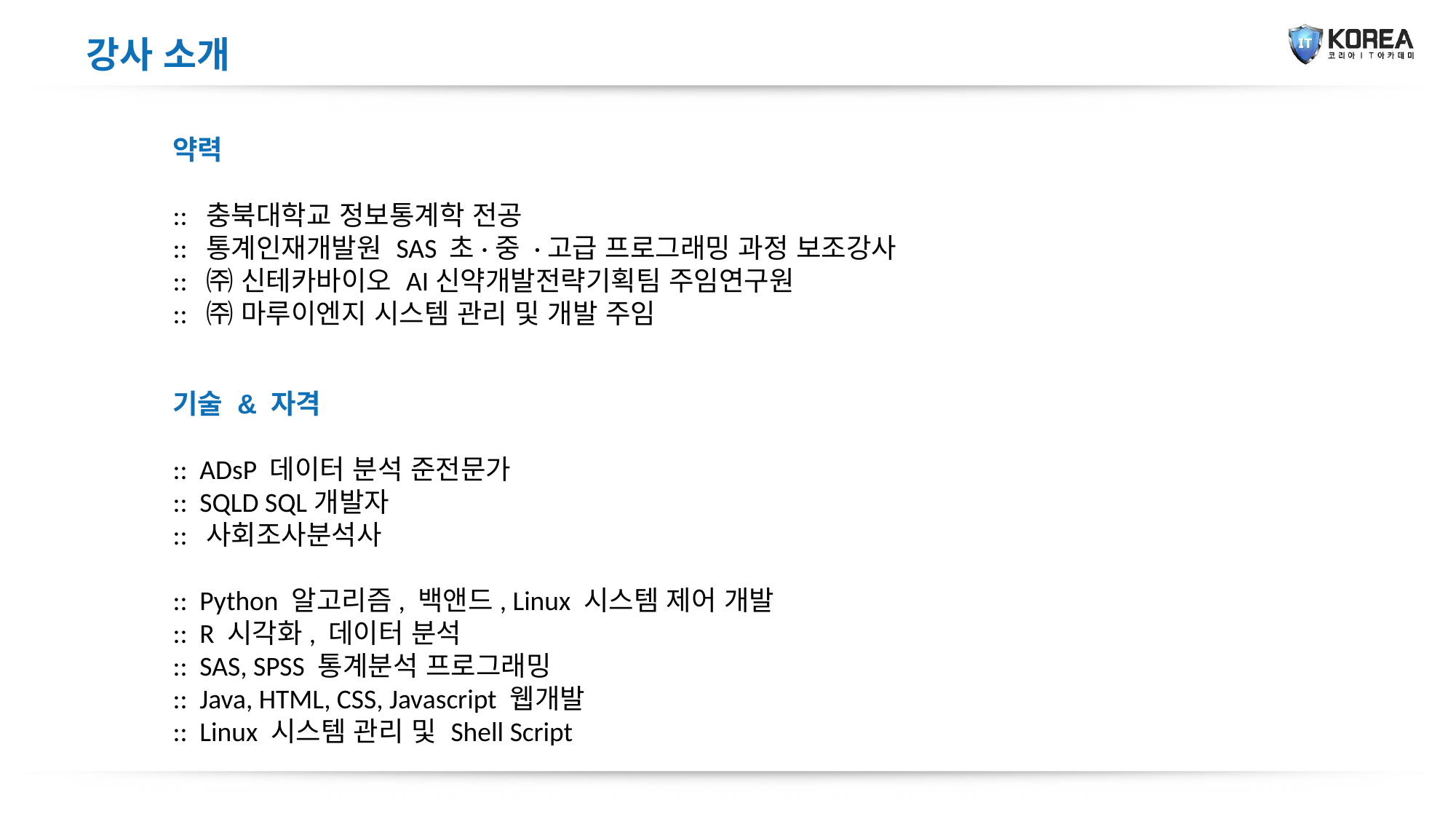

강사 소개
약력

::  충북대학교 정보통계학 전공
::  통계인재개발원 SAS 초·중 ·고급 프로그래밍 과정 보조강사
::  ㈜ 신테카바이오 AI신약개발전략기획팀 주임연구원
::  ㈜ 마루이엔지 시스템 관리 및 개발 주임

기술 & 자격

::  ADsP 데이터 분석 준전문가
::  SQLD SQL개발자
::  사회조사분석사

::  Python 알고리즘, 백앤드, Linux 시스템 제어 개발
::  R 시각화, 데이터 분석
::  SAS, SPSS 통계분석 프로그래밍
::  Java, HTML, CSS, Javascript 웹개발
::  Linux 시스템 관리 및 Shell Script